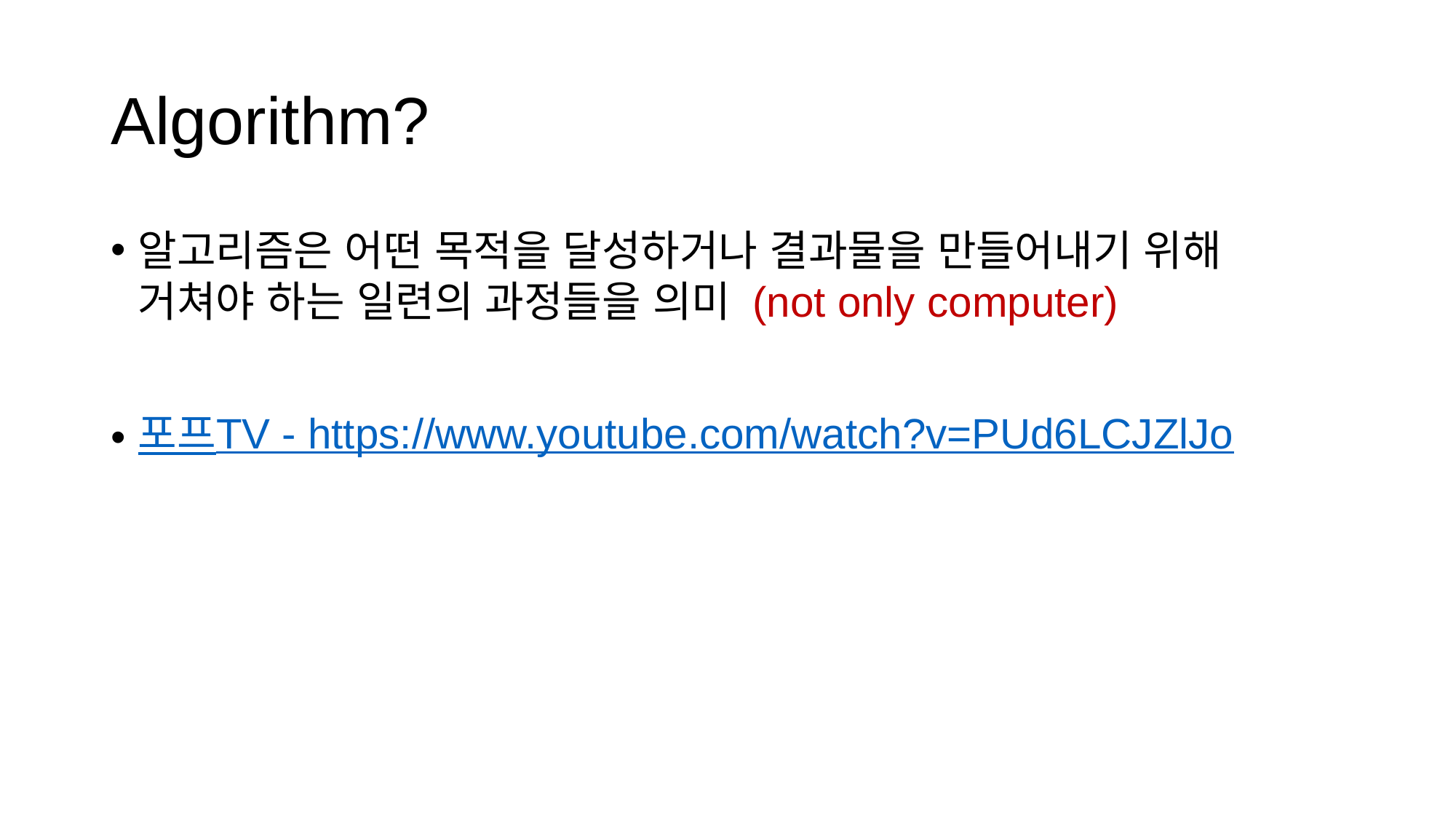

# Algorithm?
알고리즘은 어떤 목적을 달성하거나 결과물을 만들어내기 위해 거쳐야 하는 일련의 과정들을 의미 (not only computer)

포프TV - https://www.youtube.com/watch?v=PUd6LCJZlJo